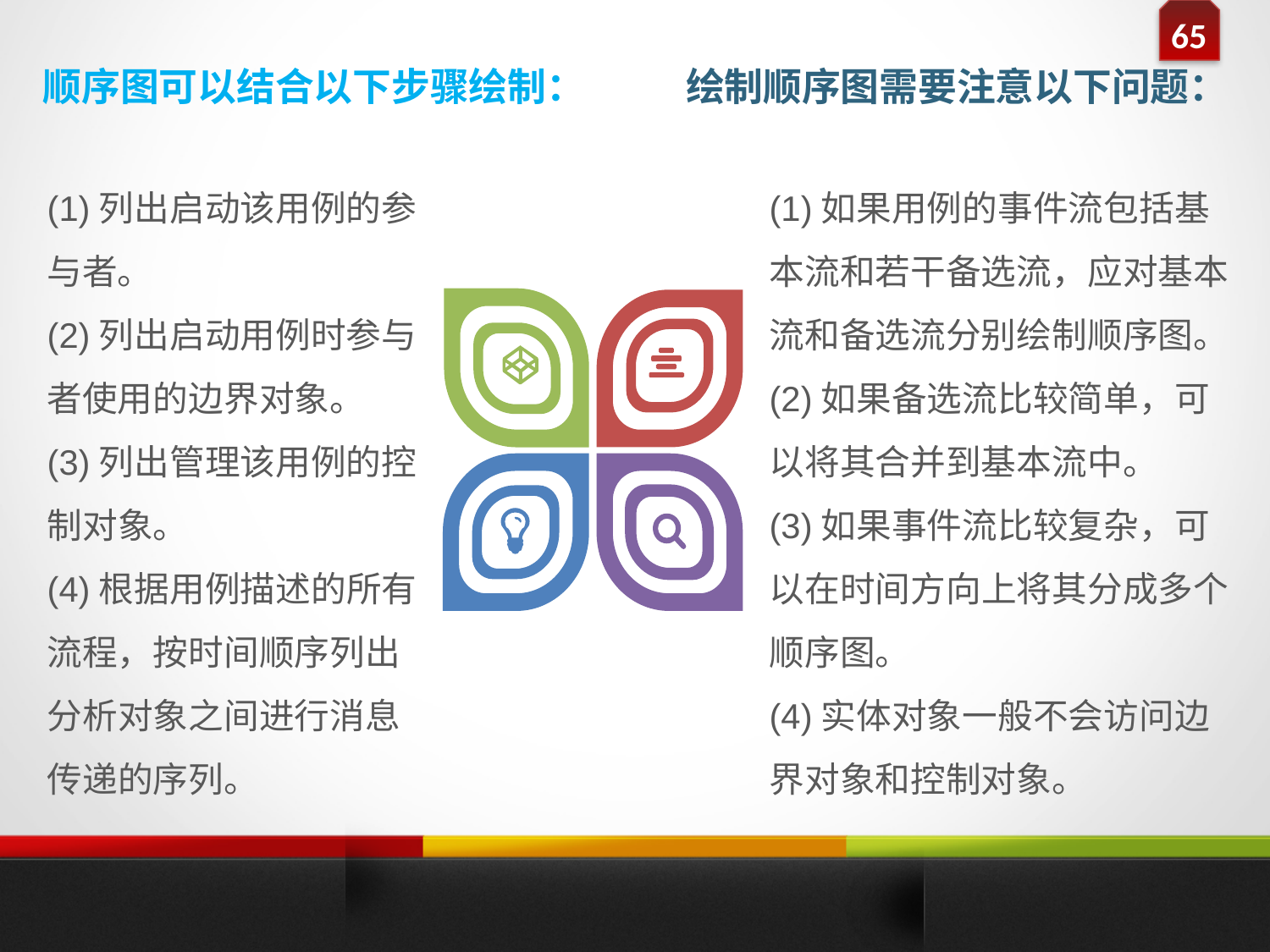

顺序图可以结合以下步骤绘制：
绘制顺序图需要注意以下问题：
(1)列出启动该用例的参与者。
(2)列出启动用例时参与者使用的边界对象。
(3)列出管理该用例的控制对象。
(4)根据用例描述的所有流程，按时间顺序列出分析对象之间进行消息传递的序列。
(1)如果用例的事件流包括基本流和若干备选流，应对基本流和备选流分别绘制顺序图。
(2)如果备选流比较简单，可以将其合并到基本流中。
(3)如果事件流比较复杂，可以在时间方向上将其分成多个顺序图。
(4)实体对象一般不会访问边界对象和控制对象。
R

65